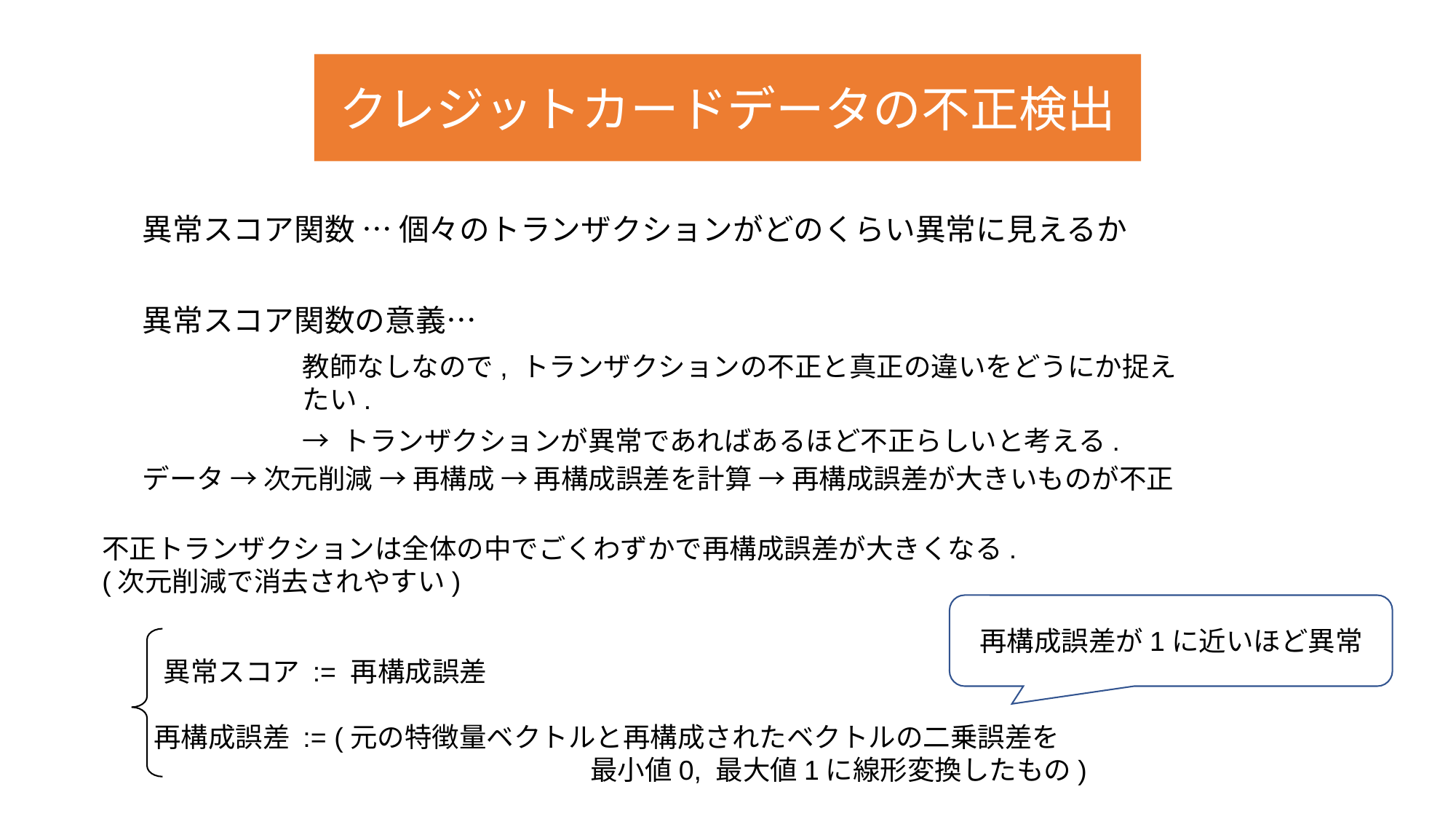

クレジットカードデータの不正検出
異常スコア関数 … 個々のトランザクションがどのくらい異常に見えるか
異常スコア関数の意義…
教師なしなので, トランザクションの不正と真正の違いをどうにか捉えたい.
→ トランザクションが異常であればあるほど不正らしいと考える.
データ → 次元削減 → 再構成 → 再構成誤差を計算 → 再構成誤差が大きいものが不正
不正トランザクションは全体の中でごくわずかで再構成誤差が大きくなる.
(次元削減で消去されやすい)
再構成誤差が1に近いほど異常

異常スコア := 再構成誤差
再構成誤差 := (元の特徴量ベクトルと再構成されたベクトルの二乗誤差を
				最小値0, 最大値1に線形変換したもの)